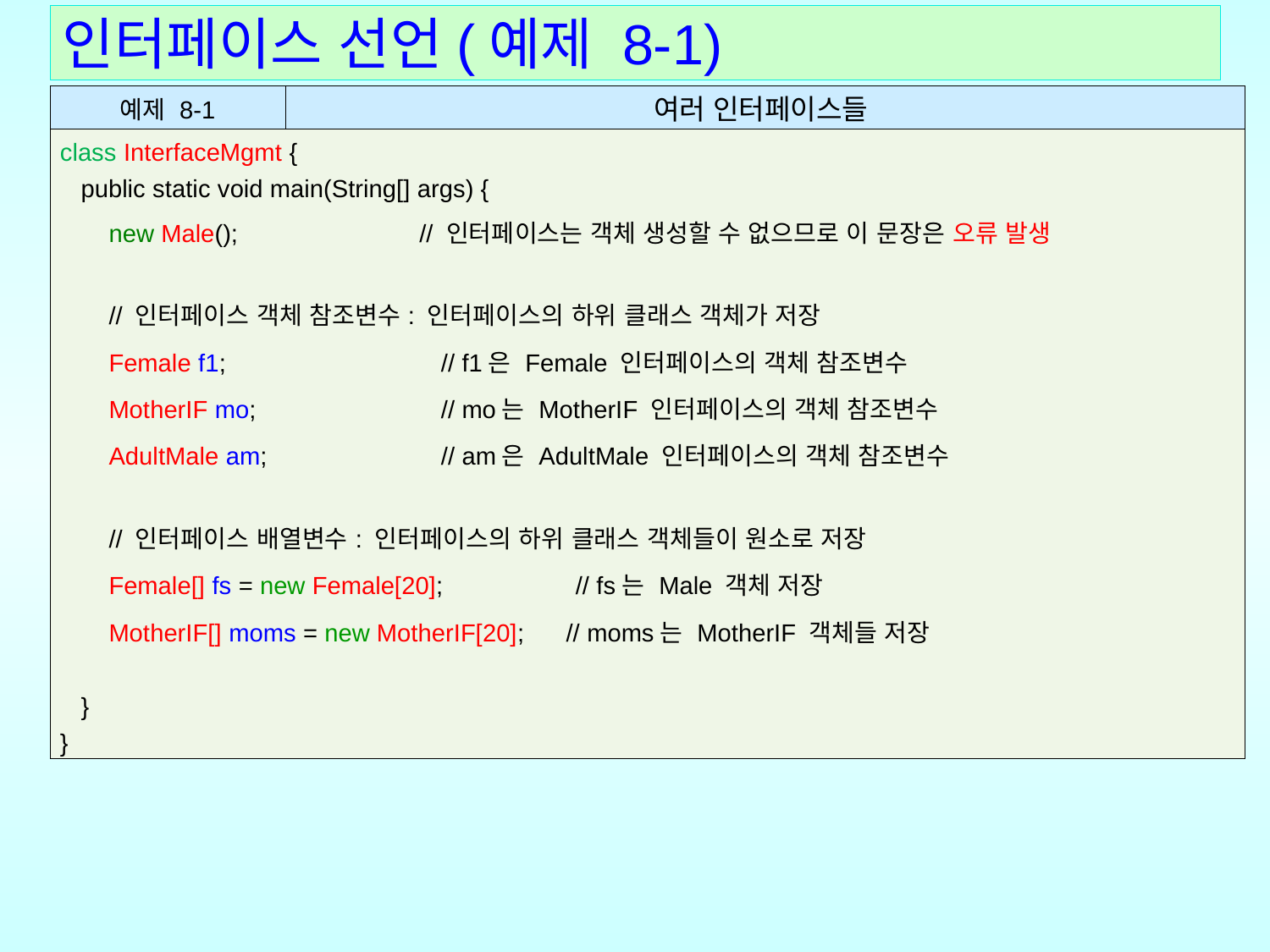

# 인터페이스 선언(예제 8-1)
| 예제 8-1 | 여러 인터페이스들 |
| --- | --- |
| class InterfaceMgmt { public static void main(String[] args) { new Male(); // 인터페이스는 객체 생성할 수 없으므로 이 문장은 오류 발생 // 인터페이스 객체 참조변수: 인터페이스의 하위 클래스 객체가 저장 Female f1; // f1은 Female 인터페이스의 객체 참조변수 MotherIF mo; // mo는 MotherIF 인터페이스의 객체 참조변수 AdultMale am; // am은 AdultMale 인터페이스의 객체 참조변수 // 인터페이스 배열변수: 인터페이스의 하위 클래스 객체들이 원소로 저장 Female[] fs = new Female[20]; // fs는 Male 객체 저장 MotherIF[] moms = new MotherIF[20]; // moms는 MotherIF 객체들 저장 } } |  |